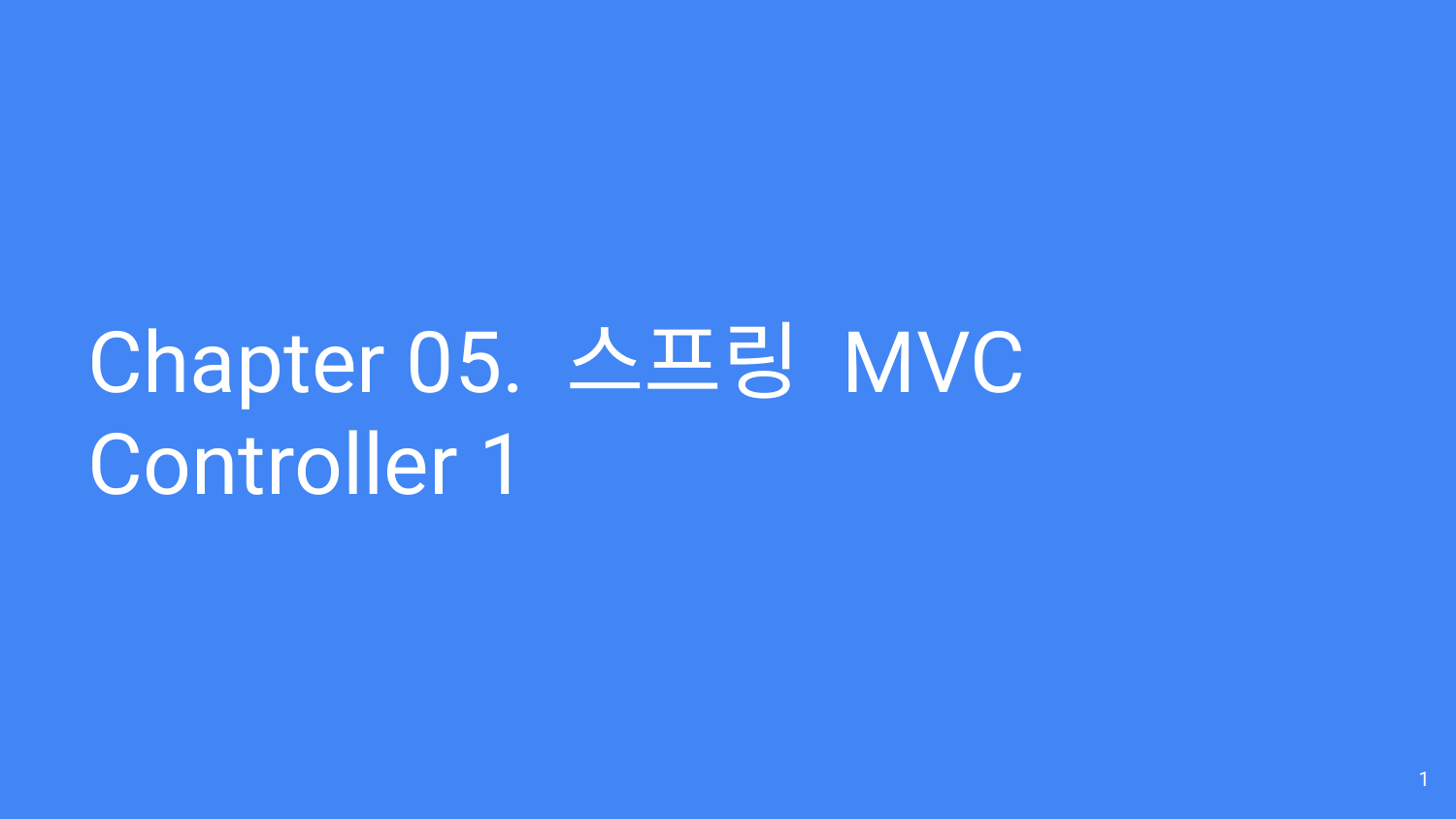

# Chapter 05. 스프링 MVC Controller 1
1